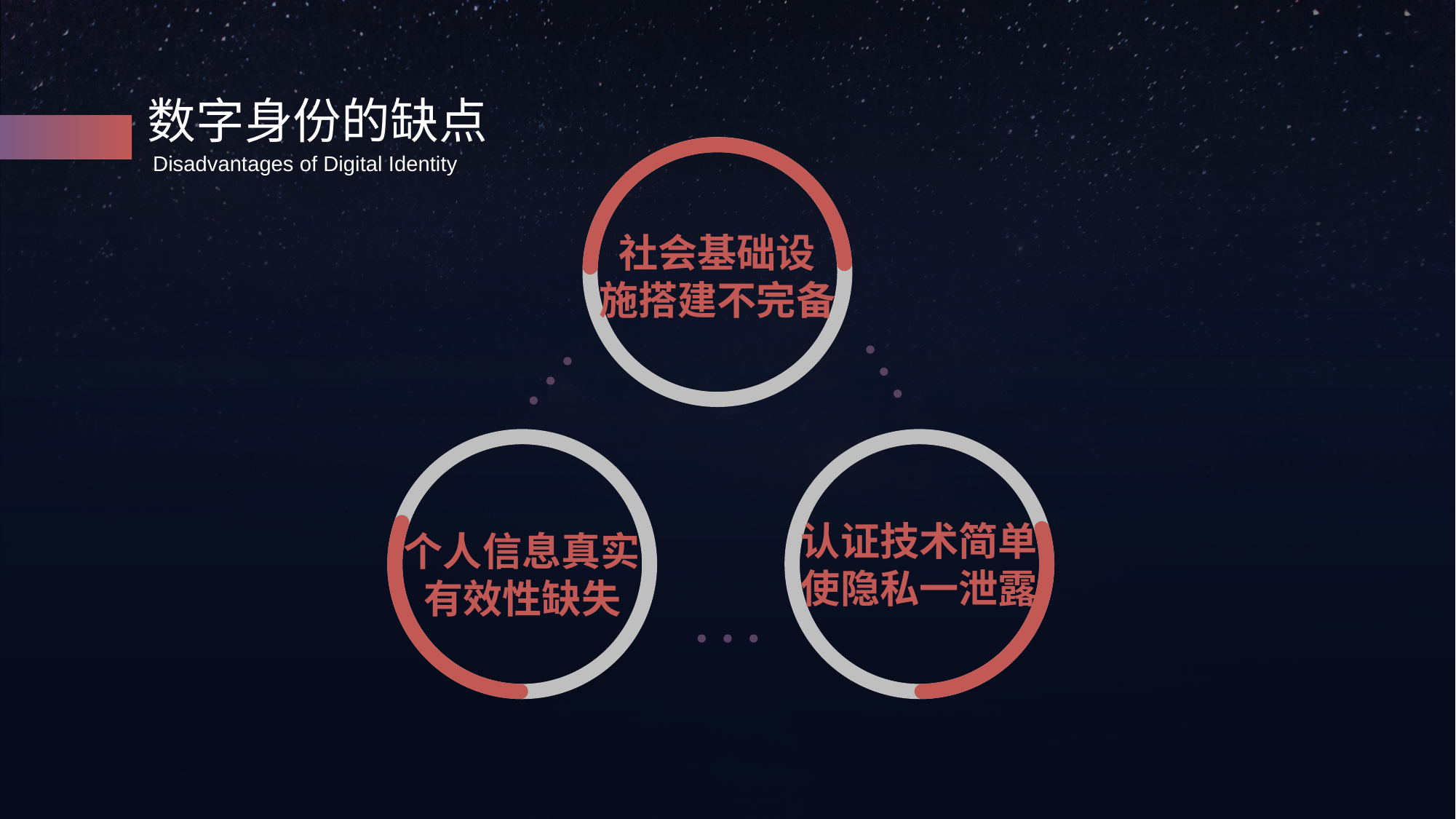

数字身份的缺点

Disadvantages of Digital Identity
社会基础设
施搭建不完备

认证技术简单使隐私一泄露
个人信息真实
有效性缺失